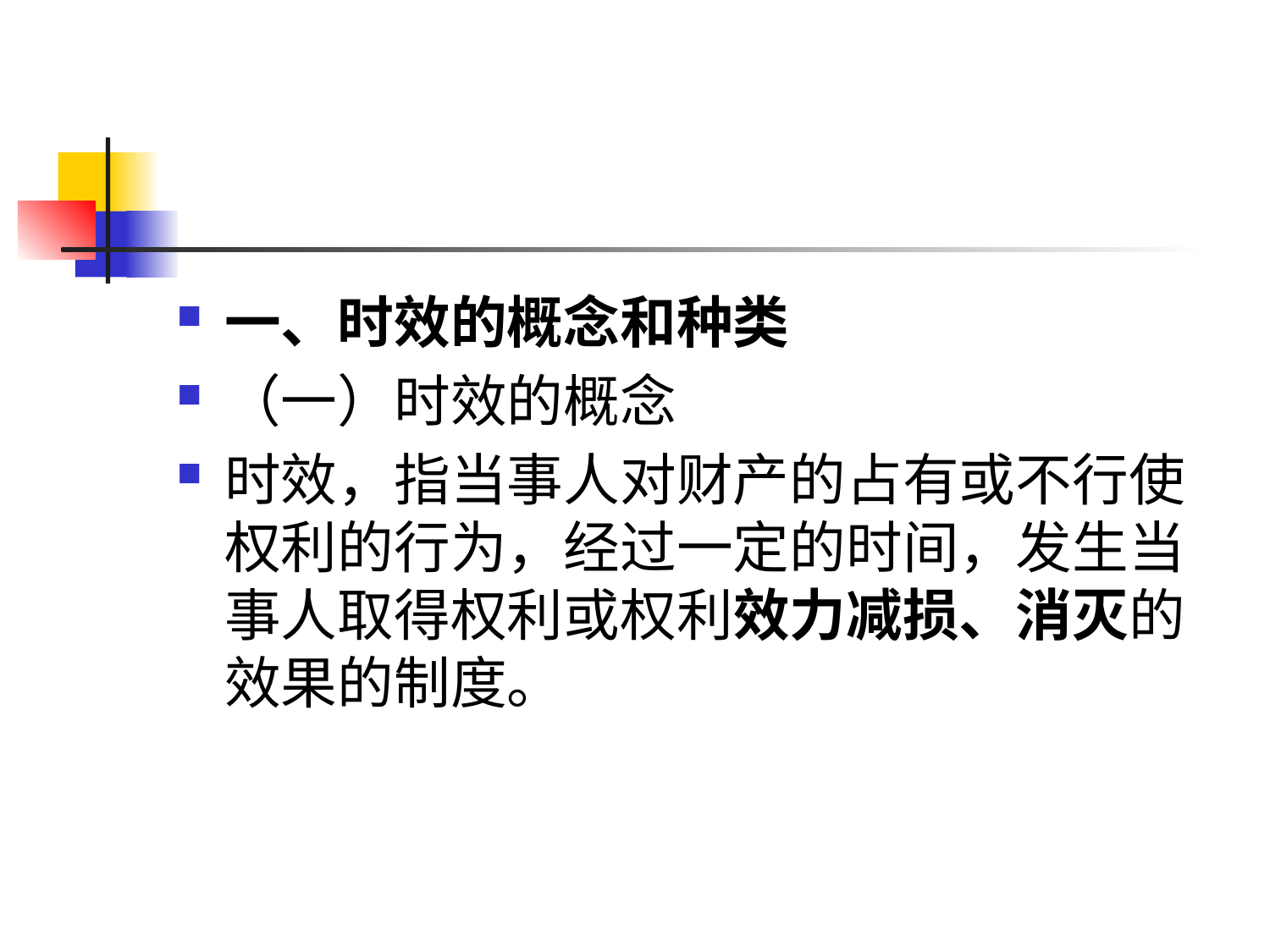

#
一、时效的概念和种类
（一）时效的概念
时效，指当事人对财产的占有或不行使权利的行为，经过一定的时间，发生当事人取得权利或权利效力减损、消灭的效果的制度。